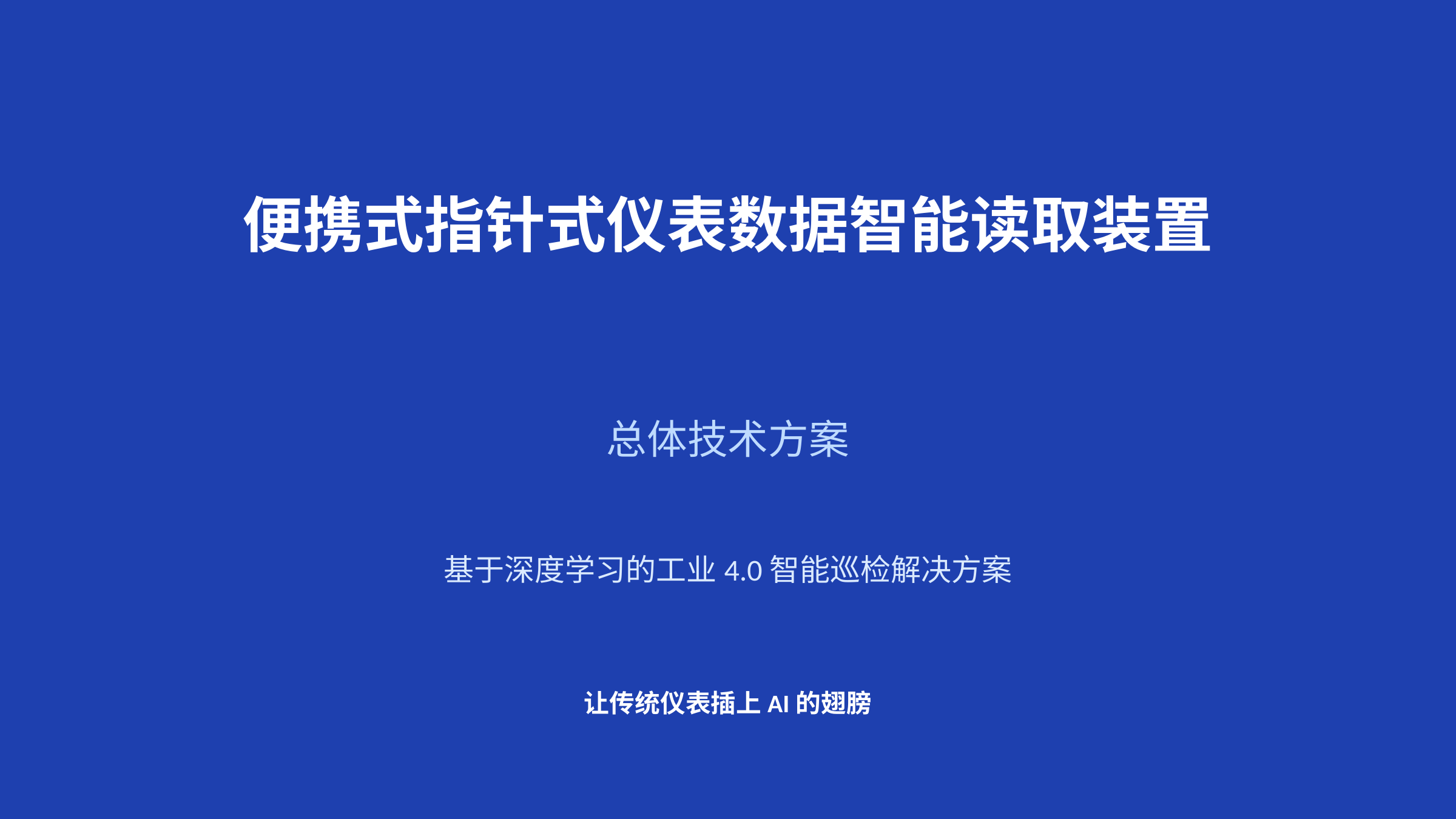

便携式指针式仪表数据智能读取装置
总体技术方案
基于深度学习的工业4.0智能巡检解决方案
让传统仪表插上AI的翅膀